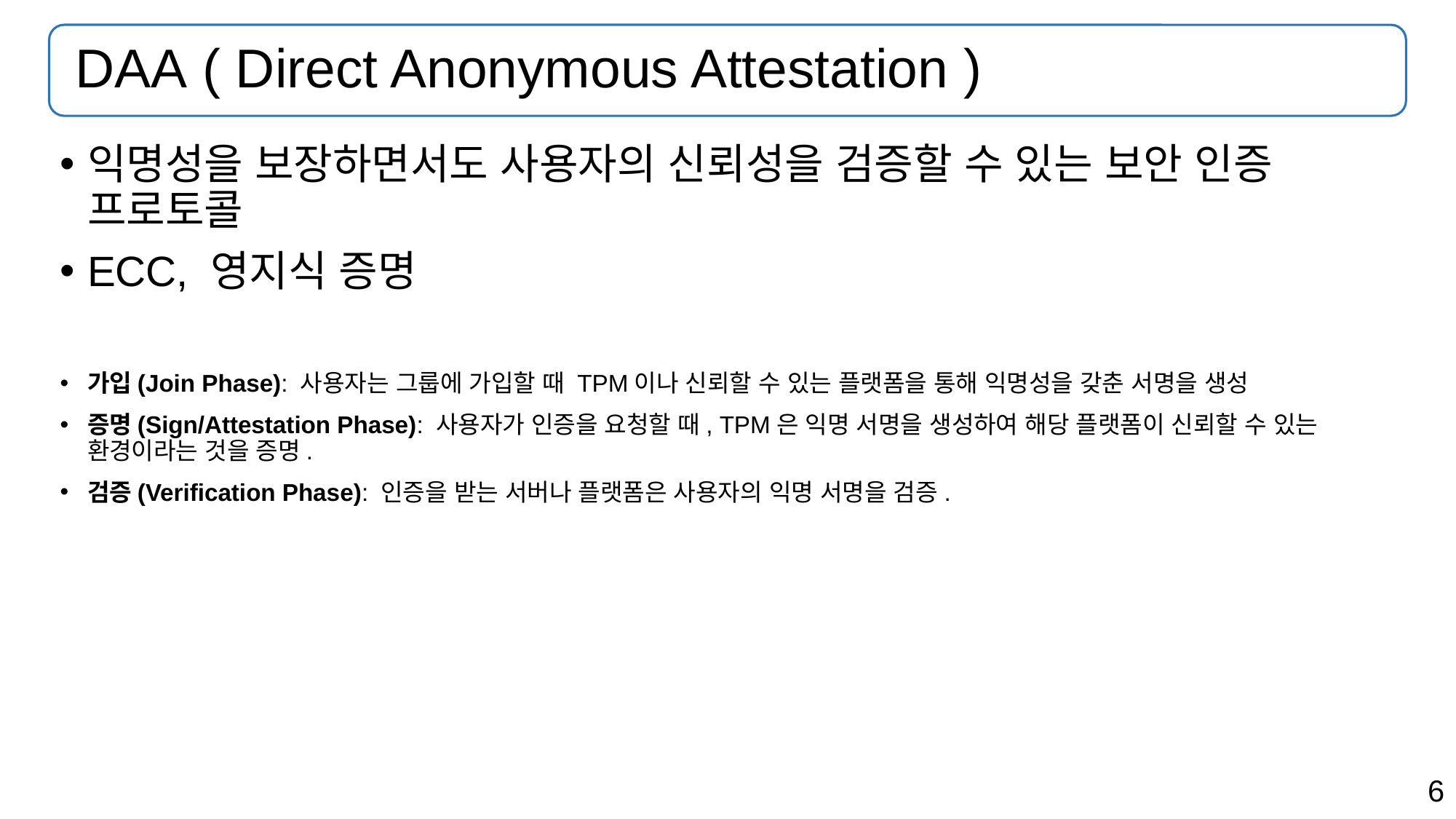

# DAA ( Direct Anonymous Attestation )
익명성을 보장하면서도 사용자의 신뢰성을 검증할 수 있는 보안 인증 프로토콜
ECC, 영지식 증명

가입(Join Phase): 사용자는 그룹에 가입할 때 TPM이나 신뢰할 수 있는 플랫폼을 통해 익명성을 갖춘 서명을 생성
증명(Sign/Attestation Phase): 사용자가 인증을 요청할 때, TPM은 익명 서명을 생성하여 해당 플랫폼이 신뢰할 수 있는 환경이라는 것을 증명.
검증(Verification Phase): 인증을 받는 서버나 플랫폼은 사용자의 익명 서명을 검증.